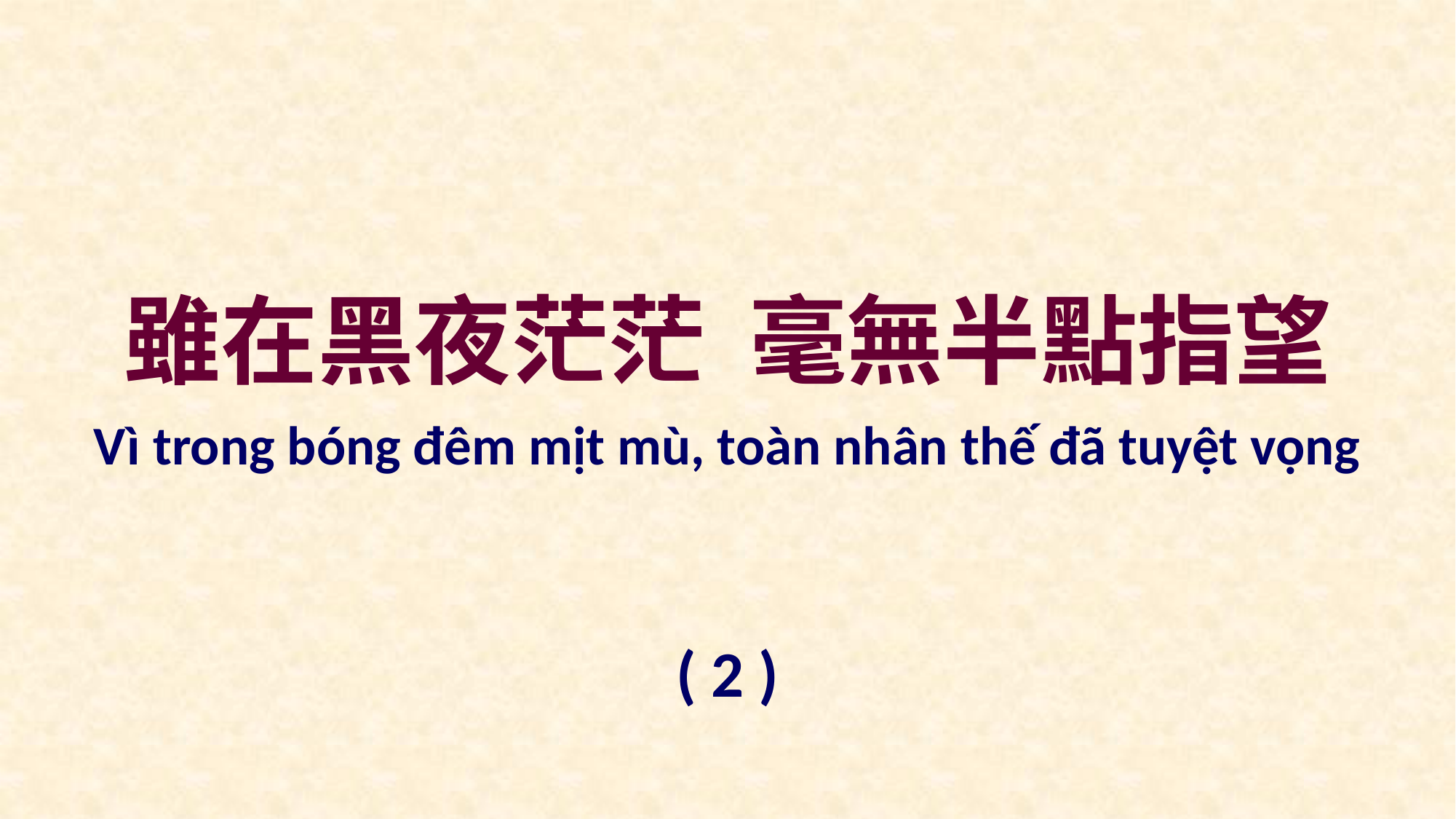

雖在黑夜茫茫  毫無半點指望
Vì trong bóng đêm mịt mù, toàn nhân thế đã tuyệt vọng
( 2 )